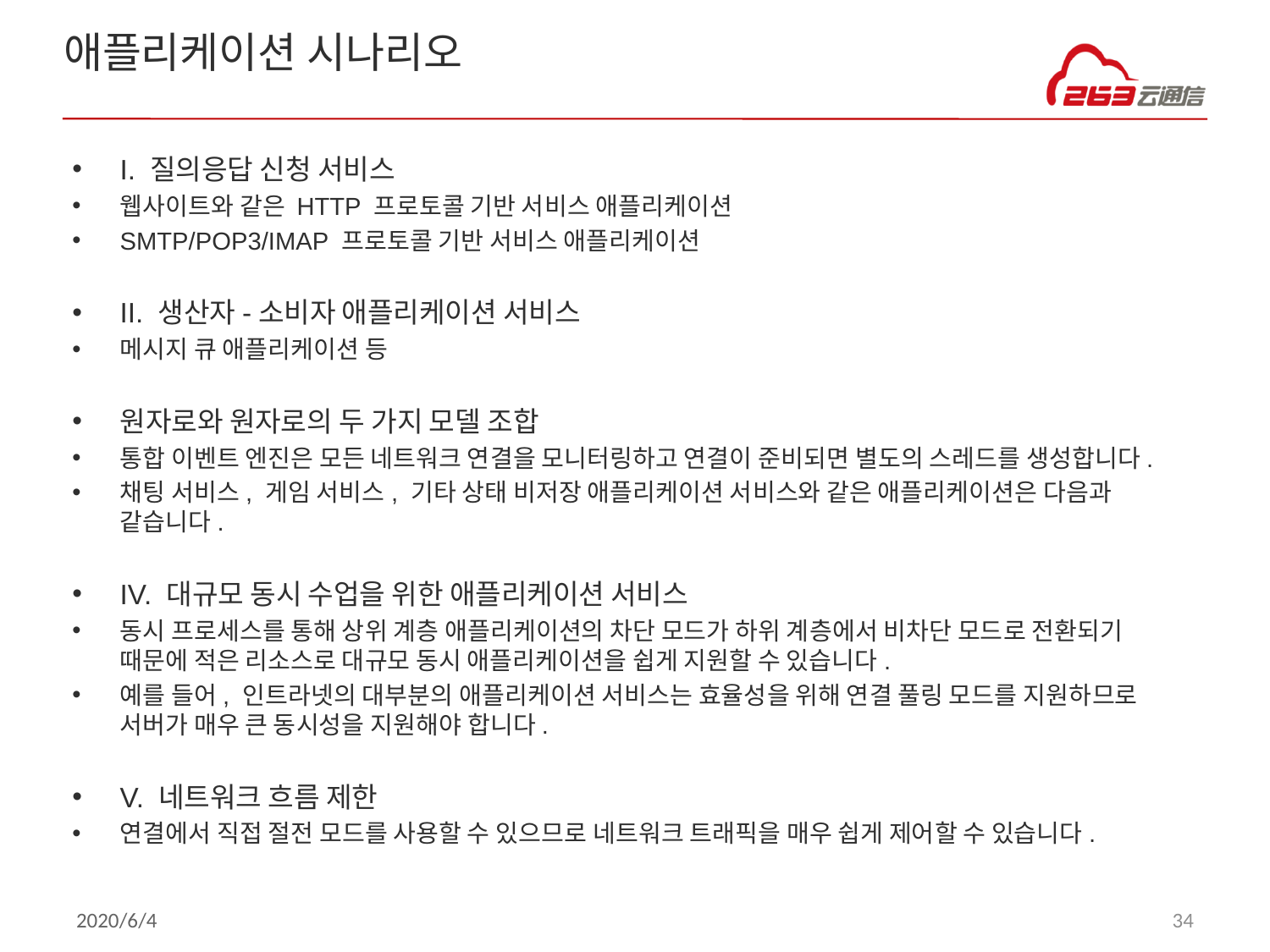

# 애플리케이션 시나리오
I. 질의응답 신청 서비스
웹사이트와 같은 HTTP 프로토콜 기반 서비스 애플리케이션
SMTP/POP3/IMAP 프로토콜 기반 서비스 애플리케이션

II. 생산자-소비자 애플리케이션 서비스
메시지 큐 애플리케이션 등

원자로와 원자로의 두 가지 모델 조합
통합 이벤트 엔진은 모든 네트워크 연결을 모니터링하고 연결이 준비되면 별도의 스레드를 생성합니다.
채팅 서비스, 게임 서비스, 기타 상태 비저장 애플리케이션 서비스와 같은 애플리케이션은 다음과 같습니다.

IV. 대규모 동시 수업을 위한 애플리케이션 서비스
동시 프로세스를 통해 상위 계층 애플리케이션의 차단 모드가 하위 계층에서 비차단 모드로 전환되기 때문에 적은 리소스로 대규모 동시 애플리케이션을 쉽게 지원할 수 있습니다.
예를 들어, 인트라넷의 대부분의 애플리케이션 서비스는 효율성을 위해 연결 풀링 모드를 지원하므로 서버가 매우 큰 동시성을 지원해야 합니다.

V. 네트워크 흐름 제한
연결에서 직접 절전 모드를 사용할 수 있으므로 네트워크 트래픽을 매우 쉽게 제어할 수 있습니다.